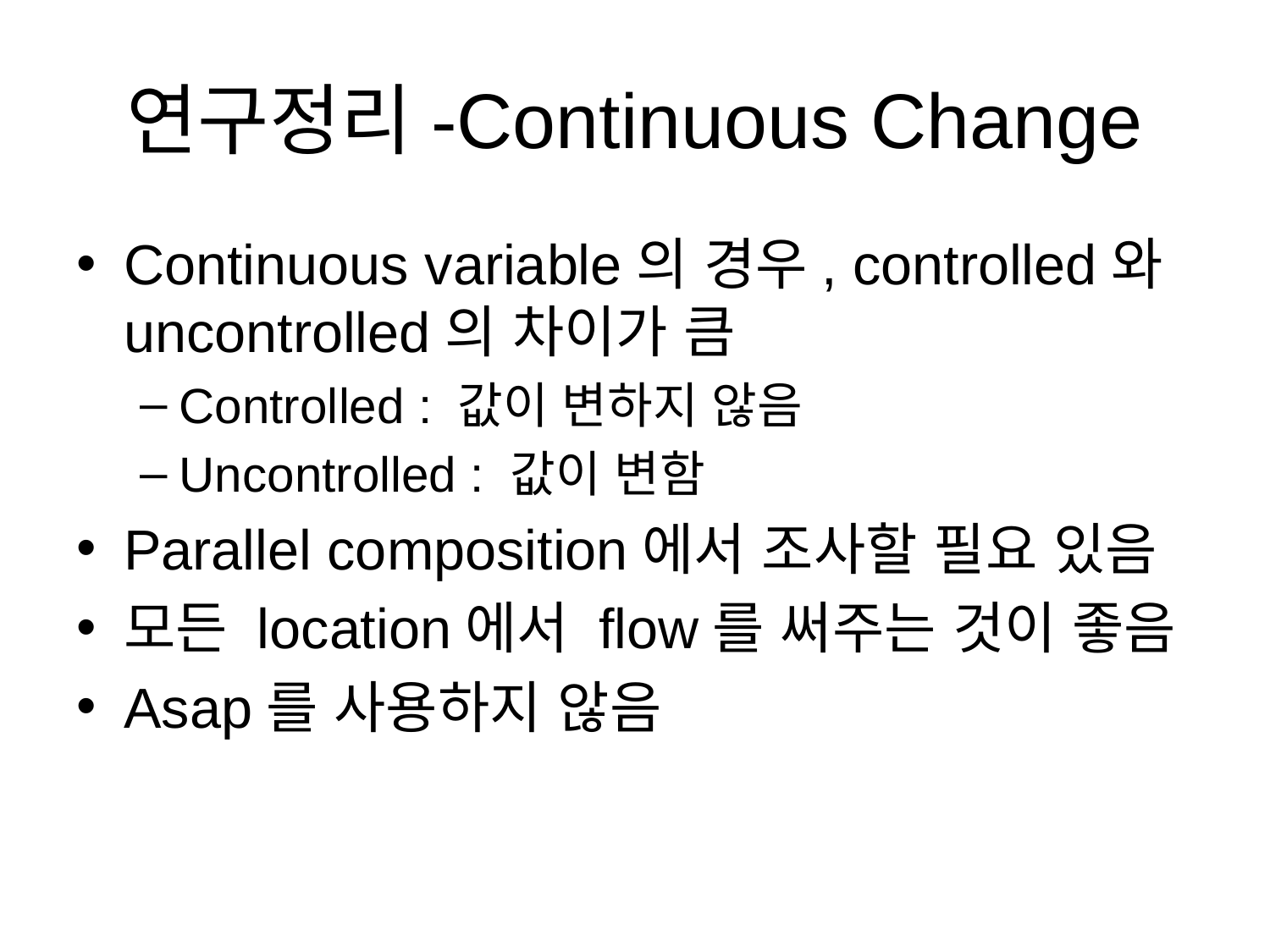

# 연구정리-Continuous Change
Continuous variable의 경우, controlled와 uncontrolled의 차이가 큼
Controlled : 값이 변하지 않음
Uncontrolled : 값이 변함
Parallel composition에서 조사할 필요 있음
모든 location에서 flow를 써주는 것이 좋음
Asap를 사용하지 않음